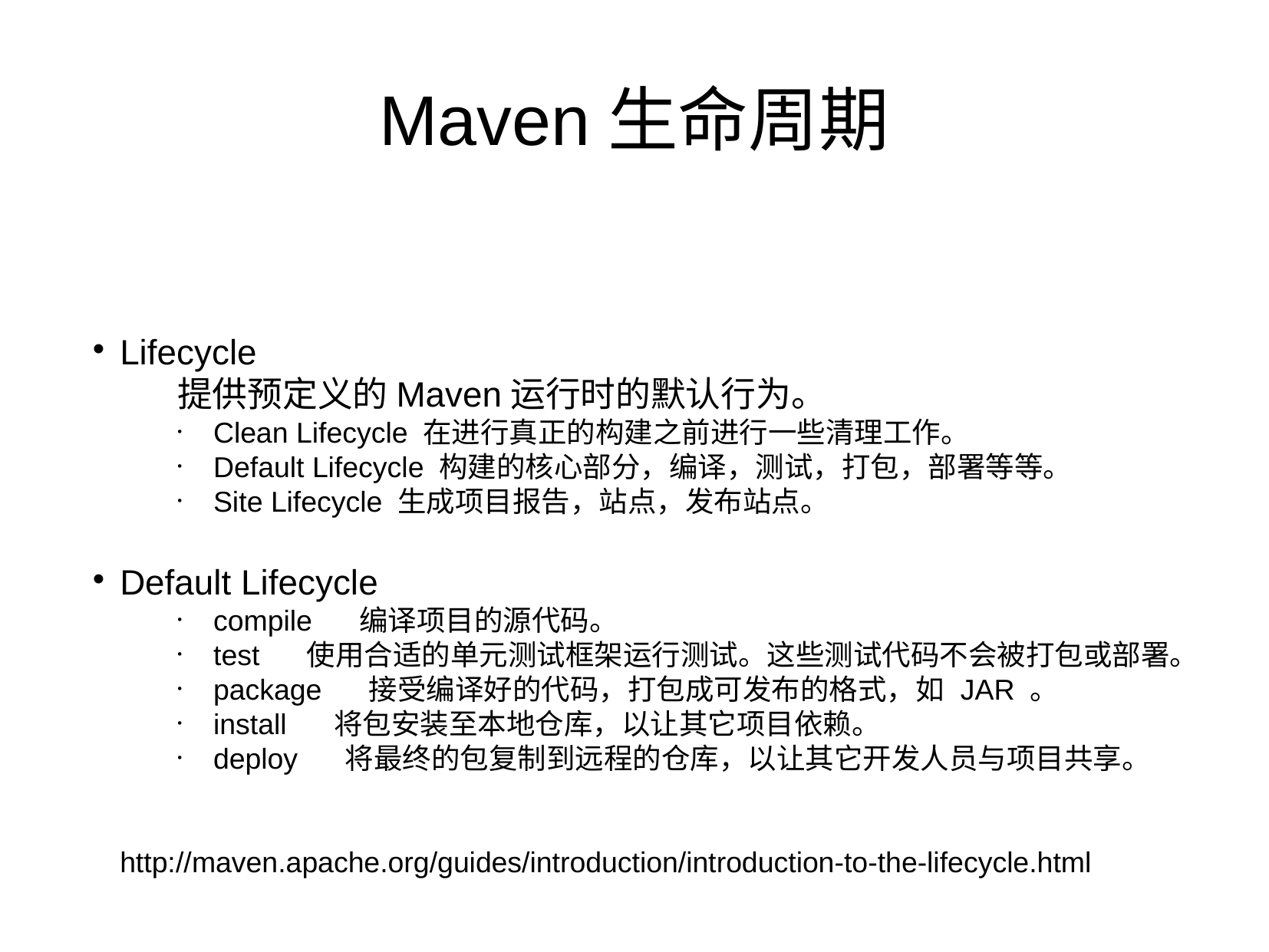

Maven生命周期
Lifecycle
提供预定义的Maven运行时的默认行为。
Clean Lifecycle 在进行真正的构建之前进行一些清理工作。
Default Lifecycle 构建的核心部分，编译，测试，打包，部署等等。
Site Lifecycle 生成项目报告，站点，发布站点。
Default Lifecycle
compile     编译项目的源代码。
test     使用合适的单元测试框架运行测试。这些测试代码不会被打包或部署。
package     接受编译好的代码，打包成可发布的格式，如 JAR 。
install     将包安装至本地仓库，以让其它项目依赖。
deploy     将最终的包复制到远程的仓库，以让其它开发人员与项目共享。

http://maven.apache.org/guides/introduction/introduction-to-the-lifecycle.html